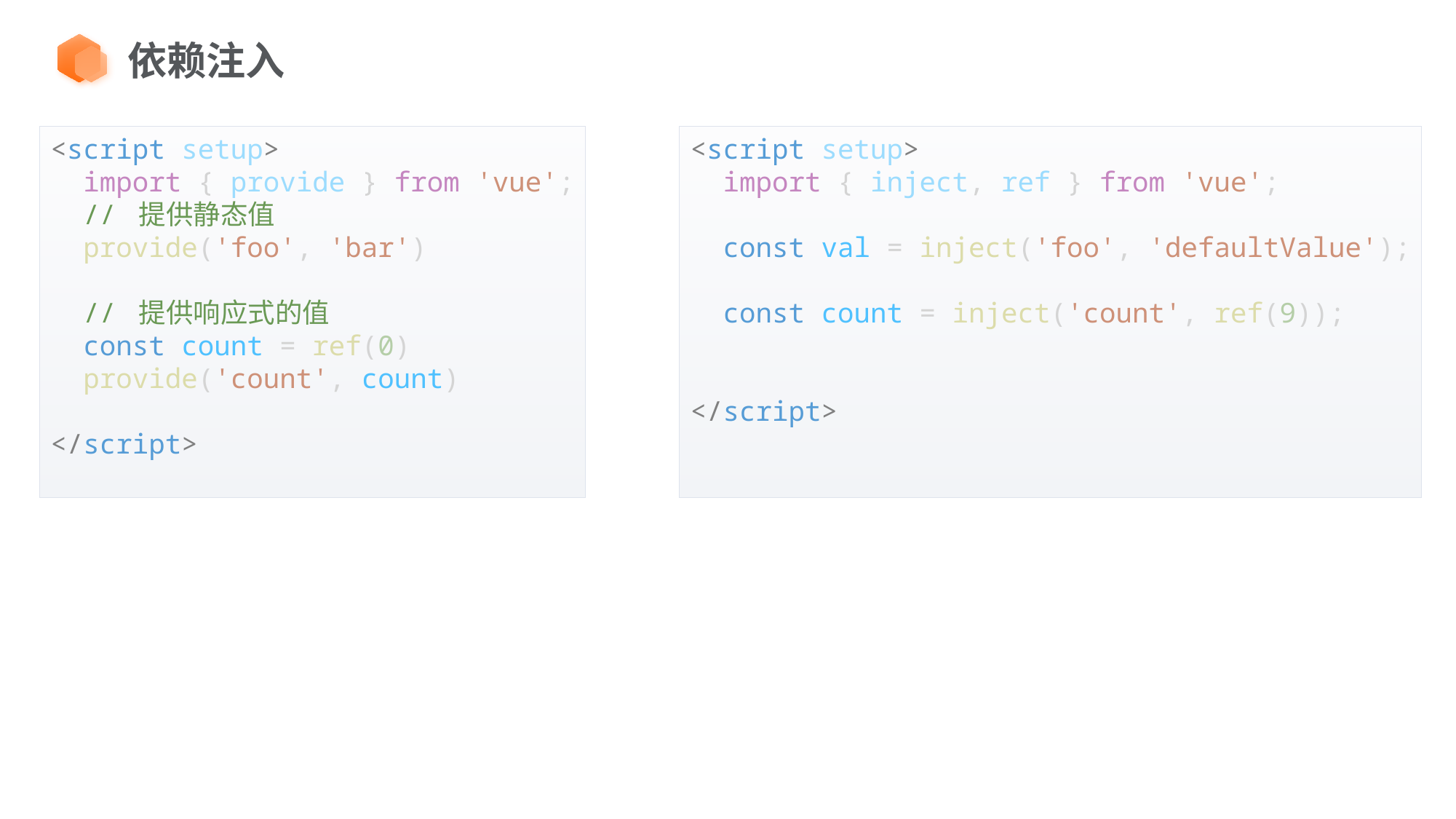

依赖注入
<script setup>
  import { provide } from 'vue';
  // 提供静态值
  provide('foo', 'bar')

  // 提供响应式的值
  const count = ref(0)
  provide('count', count)

</script>

<script setup>
  import { inject, ref } from 'vue';
  const val = inject('foo', 'defaultValue');
  const count = inject('count', ref(9));

</script>